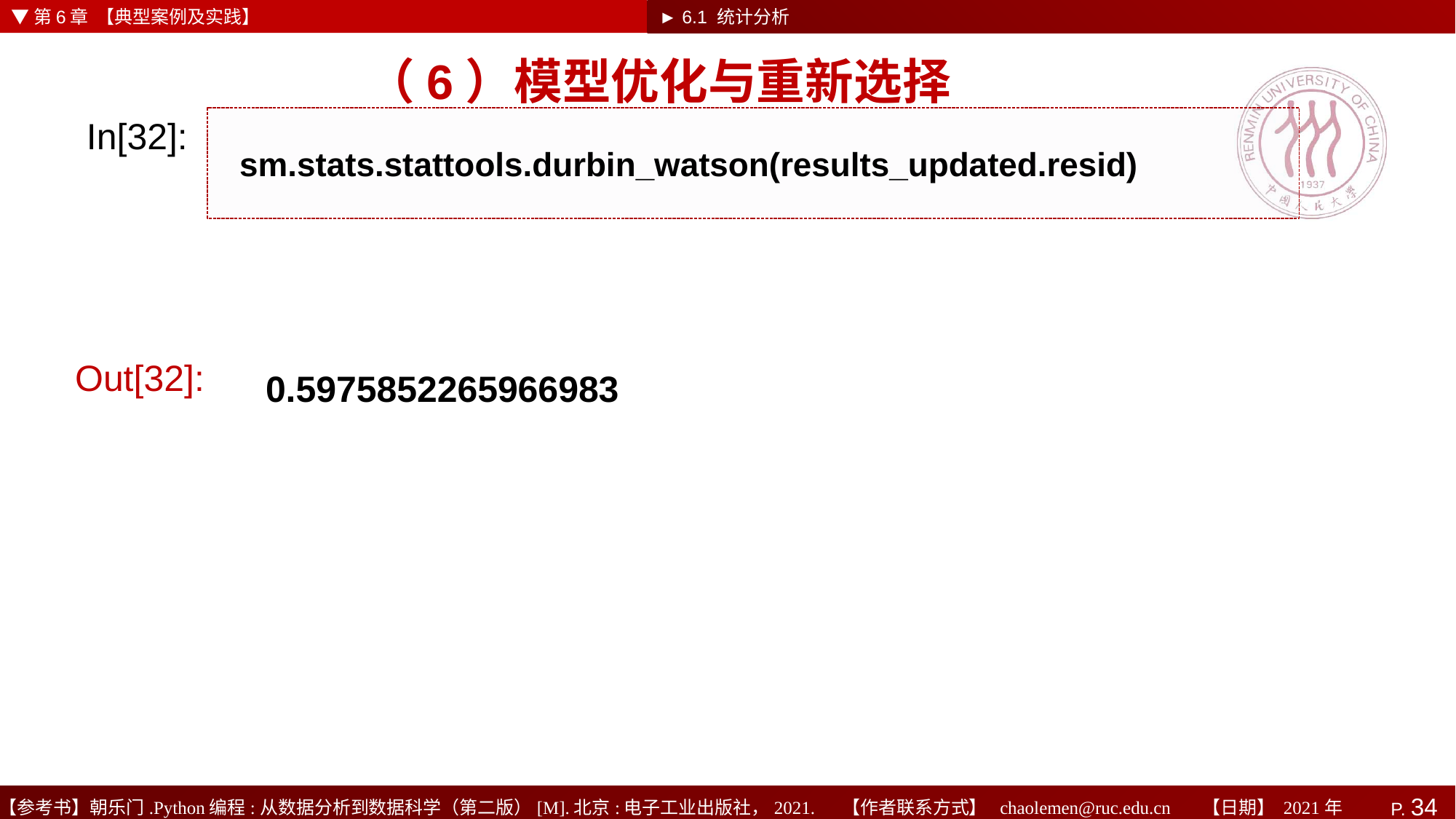

▼第6章  【典型案例及实践】
► 6.1 统计分析
# （6）模型优化与重新选择
In[32]:
sm.stats.stattools.durbin_watson(results_updated.resid)
Out[32]:
0.5975852265966983